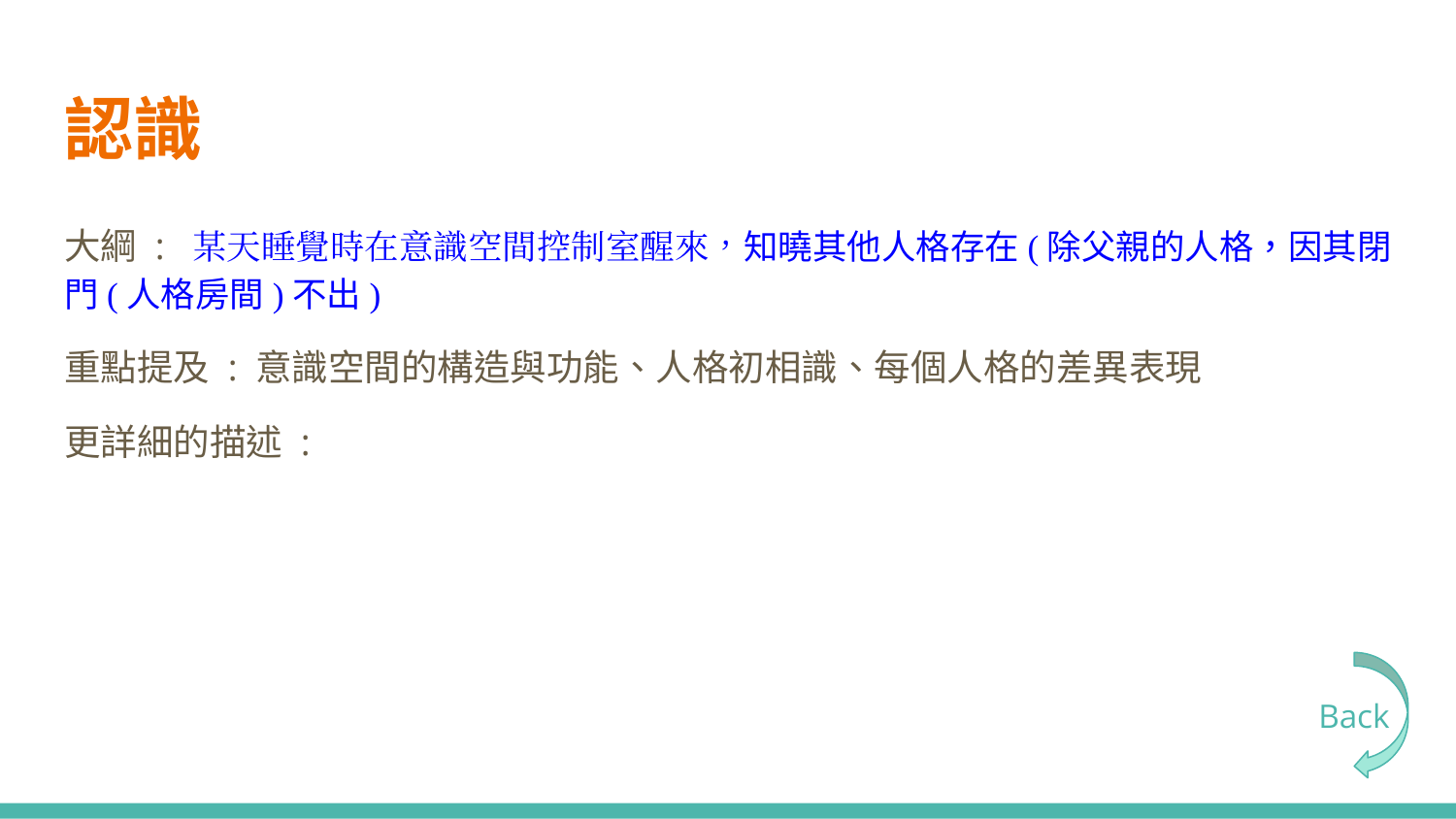

# 認識
大綱 :  某天睡覺時在意識空間控制室醒來，知曉其他人格存在(除父親的人格，因其閉門(人格房間)不出)
重點提及 : 意識空間的構造與功能、人格初相識、每個人格的差異表現
更詳細的描述 :

Back